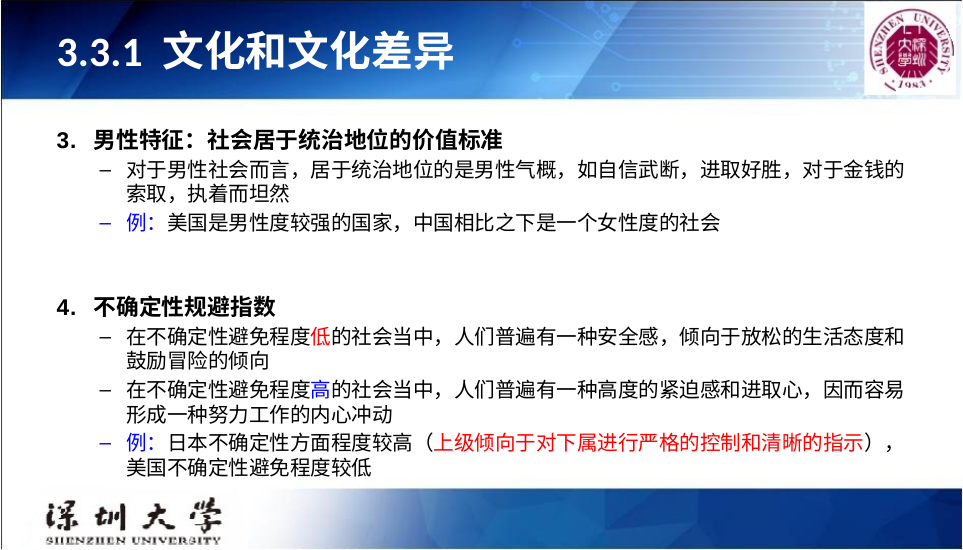

# 3.3.1 文化和文化差异
男性特征：社会居于统治地位的价值标准
对于男性社会而言，居于统治地位的是男性气概，如自信武断，进取好胜，对于金钱的索取，执着而坦然
例：美国是男性度较强的国家，中国相比之下是一个女性度的社会

不确定性规避指数
在不确定性避免程度低的社会当中，人们普遍有一种安全感，倾向于放松的生活态度和鼓励冒险的倾向
在不确定性避免程度高的社会当中，人们普遍有一种高度的紧迫感和进取心，因而容易形成一种努力工作的内心冲动
例：日本不确定性方面程度较高（上级倾向于对下属进行严格的控制和清晰的指示），美国不确定性避免程度较低
29